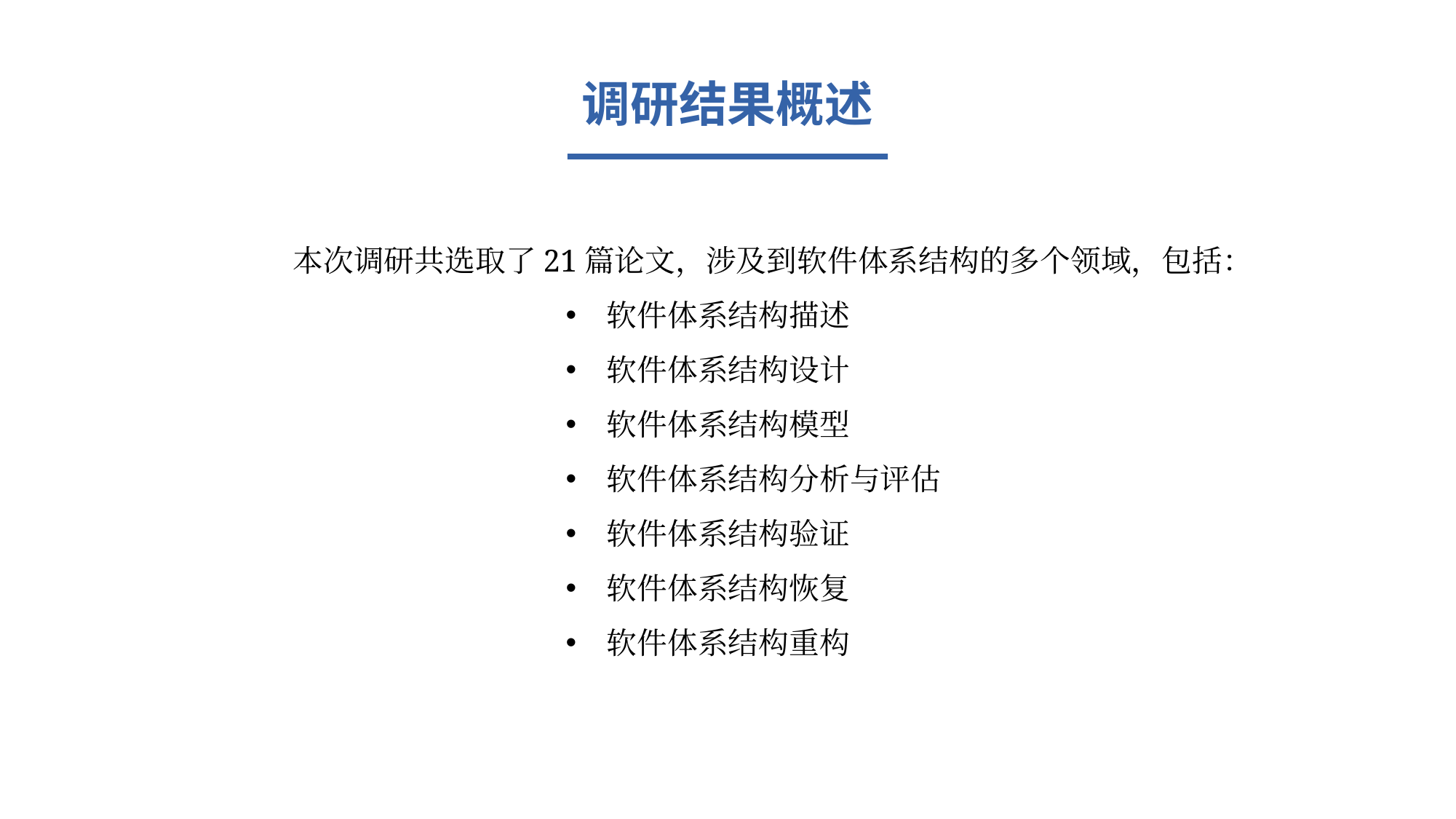

调研结果概述

本次调研共选取了21篇论文，涉及到软件体系结构的多个领域，包括：
软件体系结构描述
软件体系结构设计
软件体系结构模型
软件体系结构分析与评估
软件体系结构验证
软件体系结构恢复
软件体系结构重构
软件体系结构是一个非常抽象的概念，目前仍然没有一个统一的标准进行描述。Yuan E提出了一种借助Web脚本语言OWL来描述软件体系结构中元数据的表示、交互等信息的框架，它不仅可以用于体系结构的描述和维护，还可以用于体系结构关键点的自动推理和分析，有利于整个行业标准的统一。